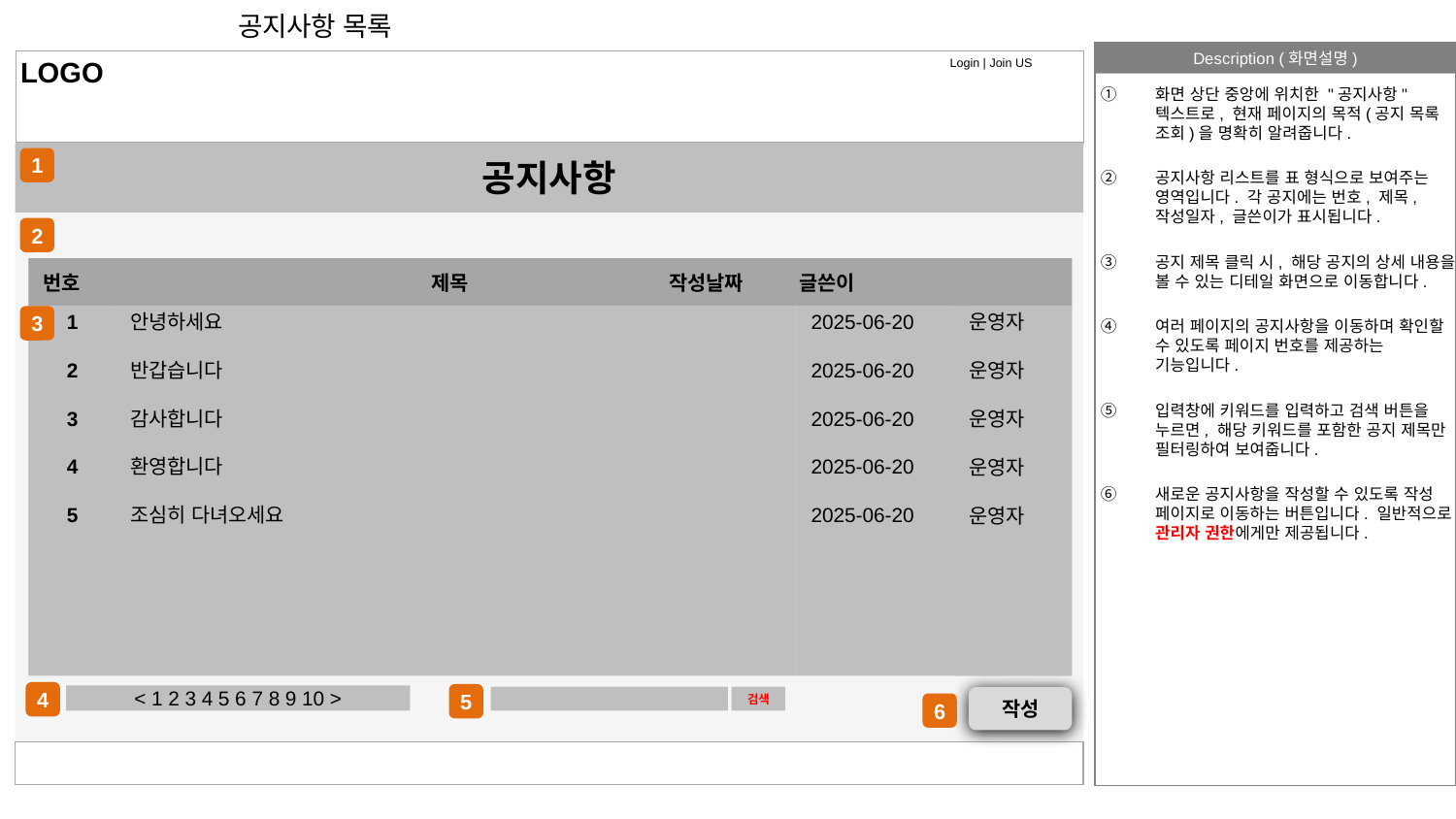

3.1
# 공지사항 목록
LOGO
Login | Join US

화면 상단 중앙에 위치한 "공지사항" 텍스트로, 현재 페이지의 목적(공지 목록 조회)을 명확히 알려줍니다.

공지사항 리스트를 표 형식으로 보여주는 영역입니다. 각 공지에는 번호, 제목, 작성일자, 글쓴이가 표시됩니다.

공지 제목 클릭 시, 해당 공지의 상세 내용을 볼 수 있는 디테일 화면으로 이동합니다.

여러 페이지의 공지사항을 이동하며 확인할 수 있도록 페이지 번호를 제공하는 기능입니다.

입력창에 키워드를 입력하고 검색 버튼을 누르면, 해당 키워드를 포함한 공지 제목만 필터링하여 보여줍니다.

새로운 공지사항을 작성할 수 있도록 작성 페이지로 이동하는 버튼입니다. 일반적으로 관리자 권한에게만 제공됩니다.
공지사항
`
1
2
번호                                                               제목                                    작성날짜          글쓴이

1

2

3

4

5

안녕하세요

반갑습니다

감사합니다

환영합니다

조심히 다녀오세요

2025-06-20

2025-06-20

2025-06-20

2025-06-20

2025-06-20

운영자

운영자

운영자

운영자

운영자

3
4
5
< 1 2 3 4 5 6 7 8 9 10 >

검색
작성
6